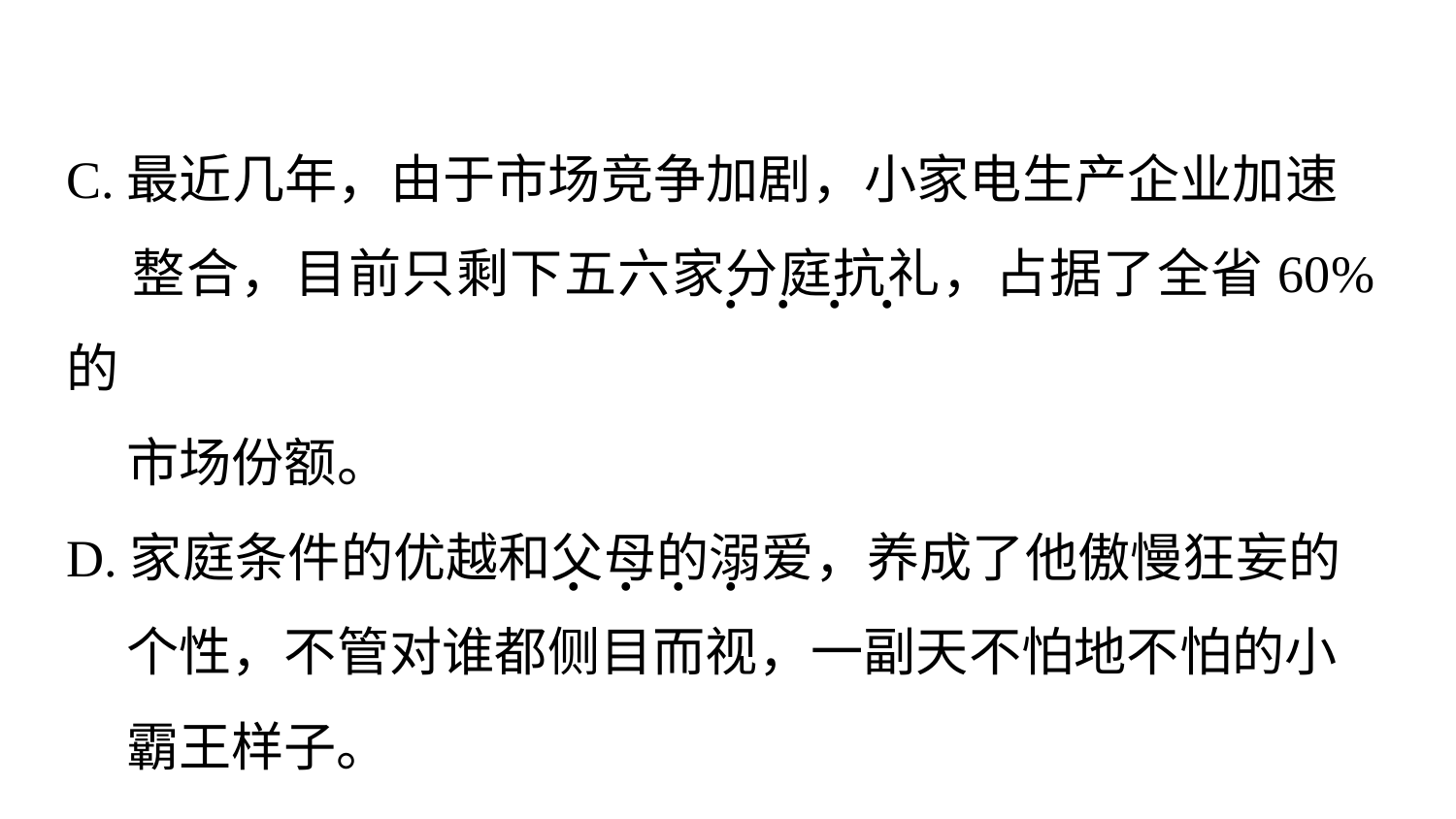

C.最近几年，由于市场竞争加剧，小家电生产企业加速
    整合，目前只剩下五六家分庭抗礼，占据了全省60%的
    市场份额。
D.家庭条件的优越和父母的溺爱，养成了他傲慢狂妄的
    个性，不管对谁都侧目而视，一副天不怕地不怕的小
    霸王样子。
.   .   .   .
.   .   .   .